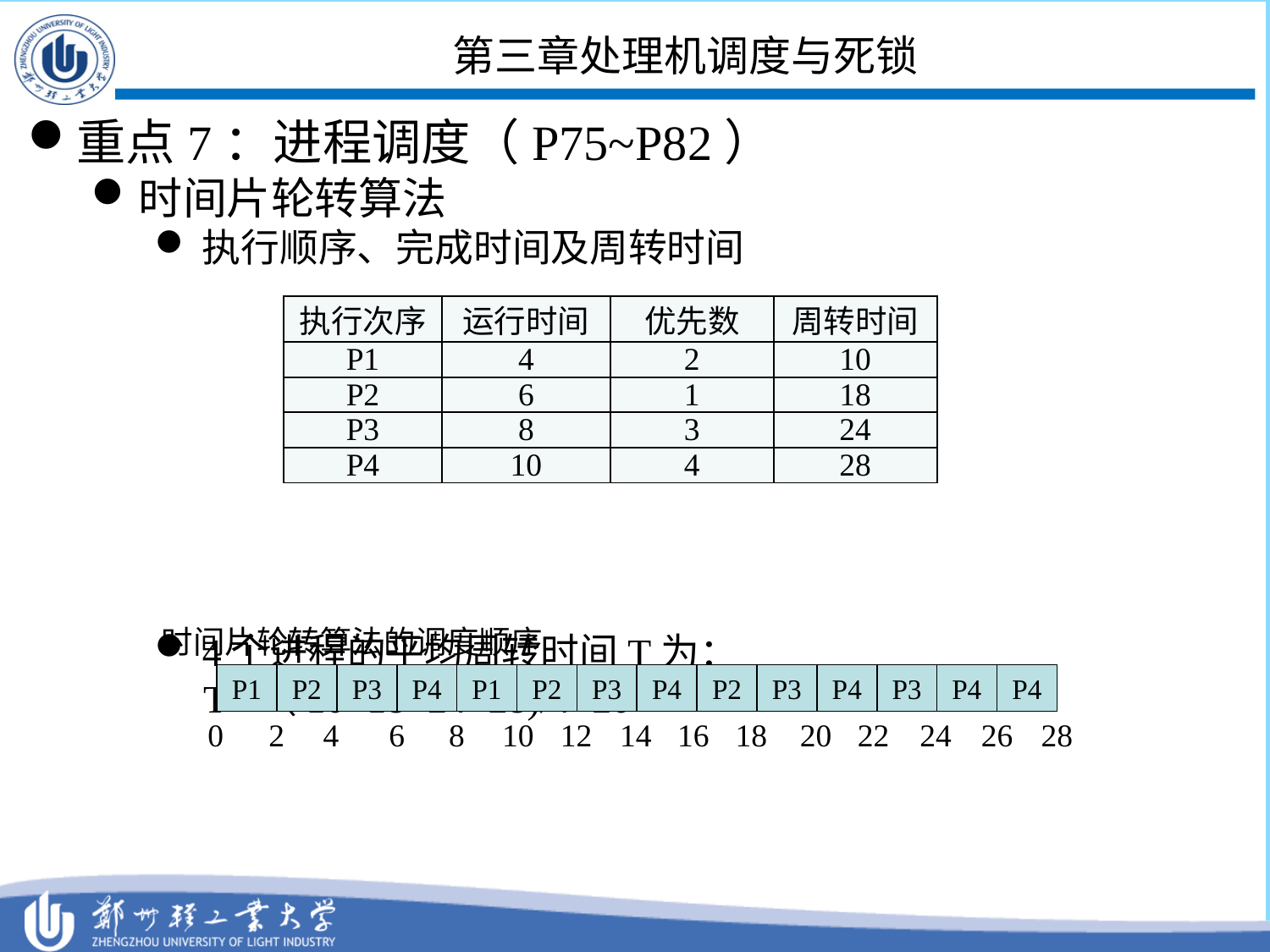

# 第三章处理机调度与死锁
重点7：进程调度（P75~P82）
时间片轮转算法
执行顺序、完成时间及周转时间

4个进程的平均周转时间T为：
     T=（10+18+24+28)/4=20
| 执行次序 | 运行时间 | 优先数 | 周转时间 |
| --- | --- | --- | --- |
| P1 | 4 | 2 | 10 |
| P2 | 6 | 1 | 18 |
| P3 | 8 | 3 | 24 |
| P4 | 10 | 4 | 28 |
时间片轮转算法的调度顺序
P1
P2
P3
P4
P1
P2
P3
P4
P2
P3
P4
P3
P4
P4
0
2
4
6
8
10
12
14
16
18
20
22
24
26
28